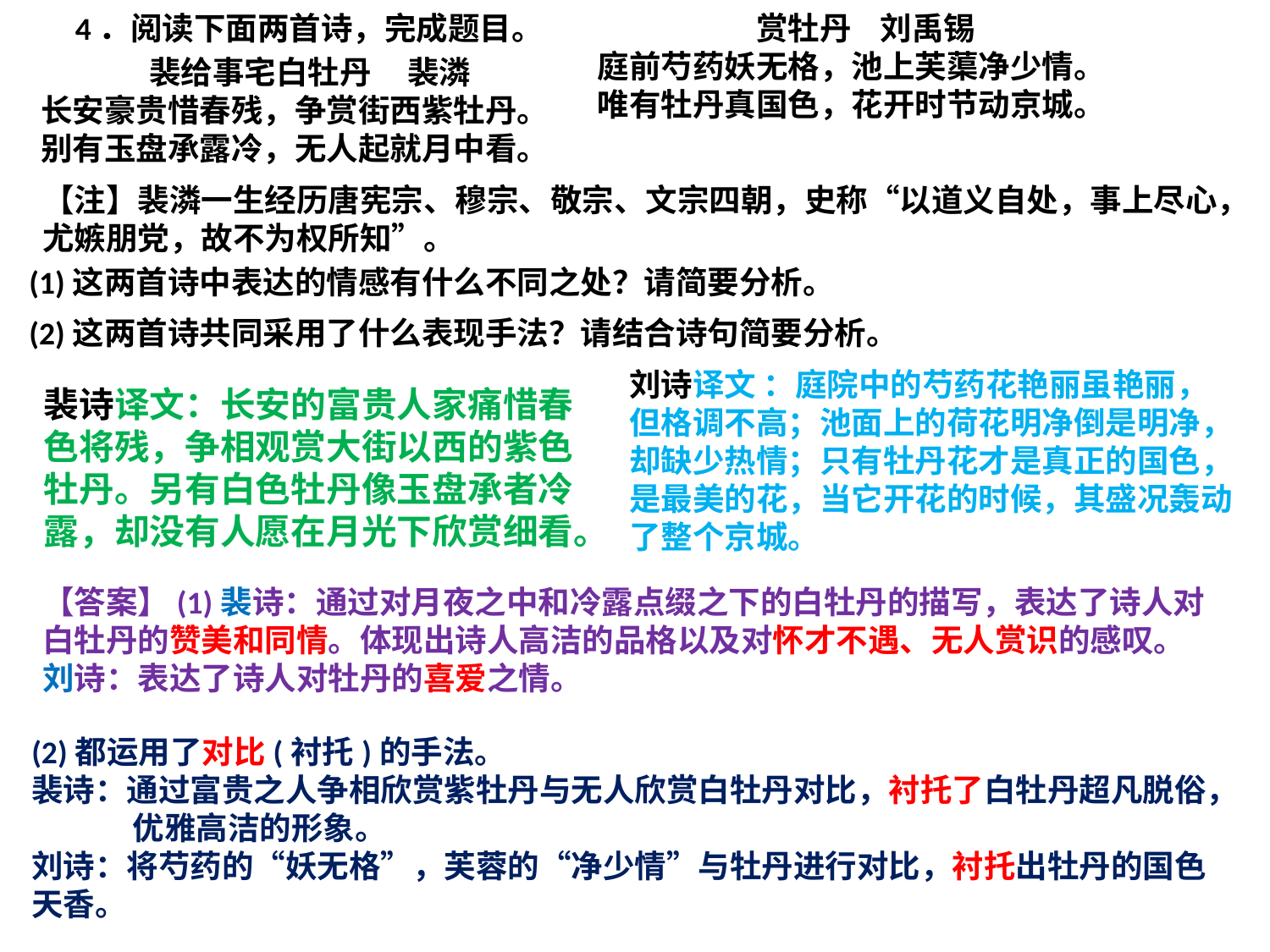

4．阅读下面两首诗，完成题目。
                     赏牡丹    刘禹锡
庭前芍药妖无格，池上芙蕖净少情。
唯有牡丹真国色，花开时节动京城。
              裴给事宅白牡丹     裴潾
长安豪贵惜春残，争赏街西紫牡丹。
别有玉盘承露冷，无人起就月中看。
【注】裴潾一生经历唐宪宗、穆宗、敬宗、文宗四朝，史称“以道义自处，事上尽心，尤嫉朋党，故不为权所知”。
(1)这两首诗中表达的情感有什么不同之处？请简要分析。
(2)这两首诗共同采用了什么表现手法？请结合诗句简要分析。
刘诗译文 ：庭院中的芍药花艳丽虽艳丽，但格调不高；池面上的荷花明净倒是明净，却缺少热情；只有牡丹花才是真正的国色，是最美的花，当它开花的时候，其盛况轰动了整个京城。
裴诗译文：长安的富贵人家痛惜春色将残，争相观赏大街以西的紫色牡丹。另有白色牡丹像玉盘承者冷露，却没有人愿在月光下欣赏细看。
【答案】(1)裴诗：通过对月夜之中和冷露点缀之下的白牡丹的描写，表达了诗人对白牡丹的赞美和同情。体现出诗人高洁的品格以及对怀才不遇、无人赏识的感叹。
刘诗：表达了诗人对牡丹的喜爱之情。
(2)都运用了对比(衬托)的手法。
裴诗：通过富贵之人争相欣赏紫牡丹与无人欣赏白牡丹对比，衬托了白牡丹超凡脱俗，
             优雅高洁的形象。
刘诗：将芍药的“妖无格”，芙蓉的“净少情”与牡丹进行对比，衬托出牡丹的国色天香。